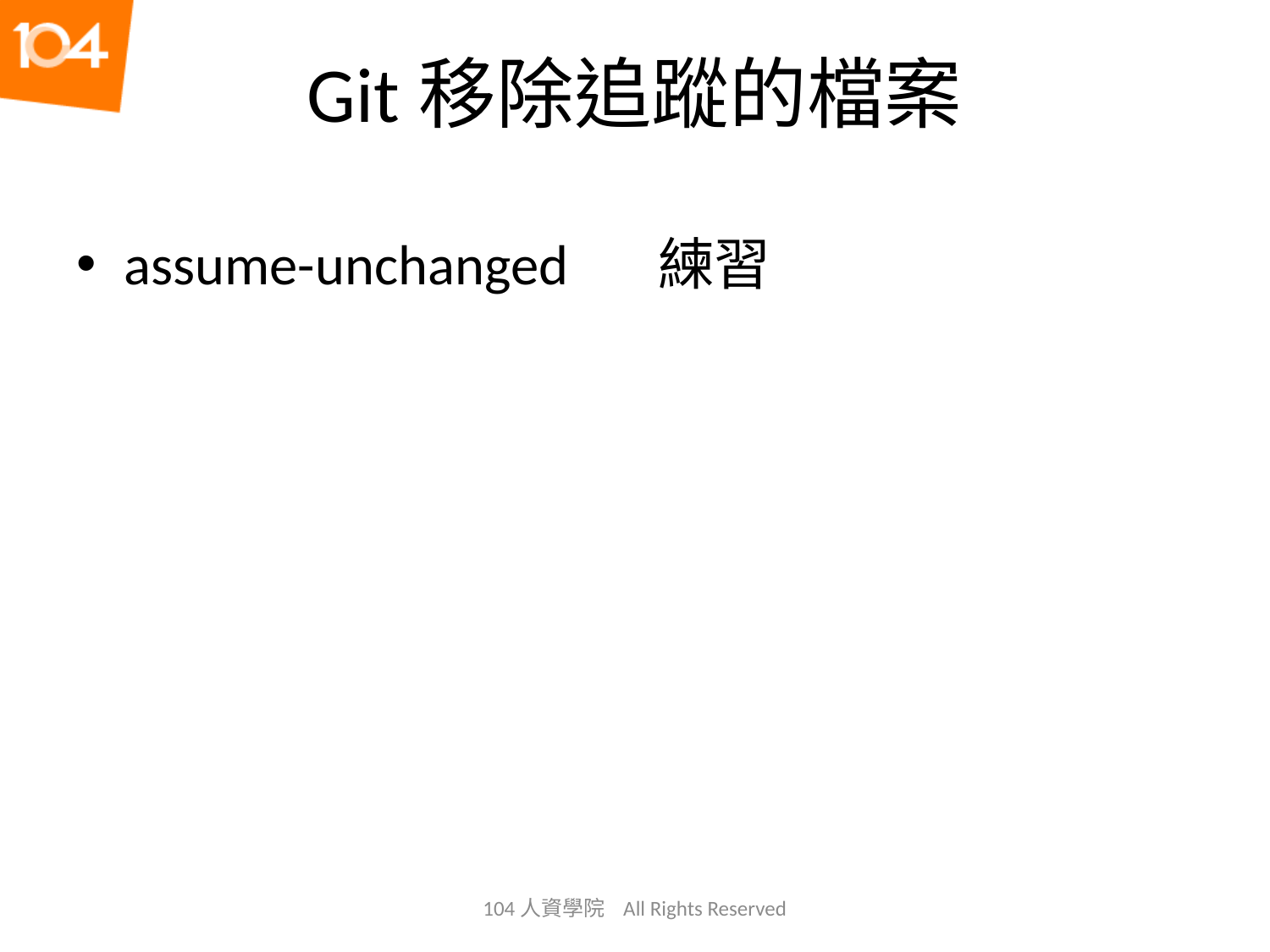

# Git移除追蹤的檔案
assume-unchanged	 練習
104人資學院  All Rights Reserved